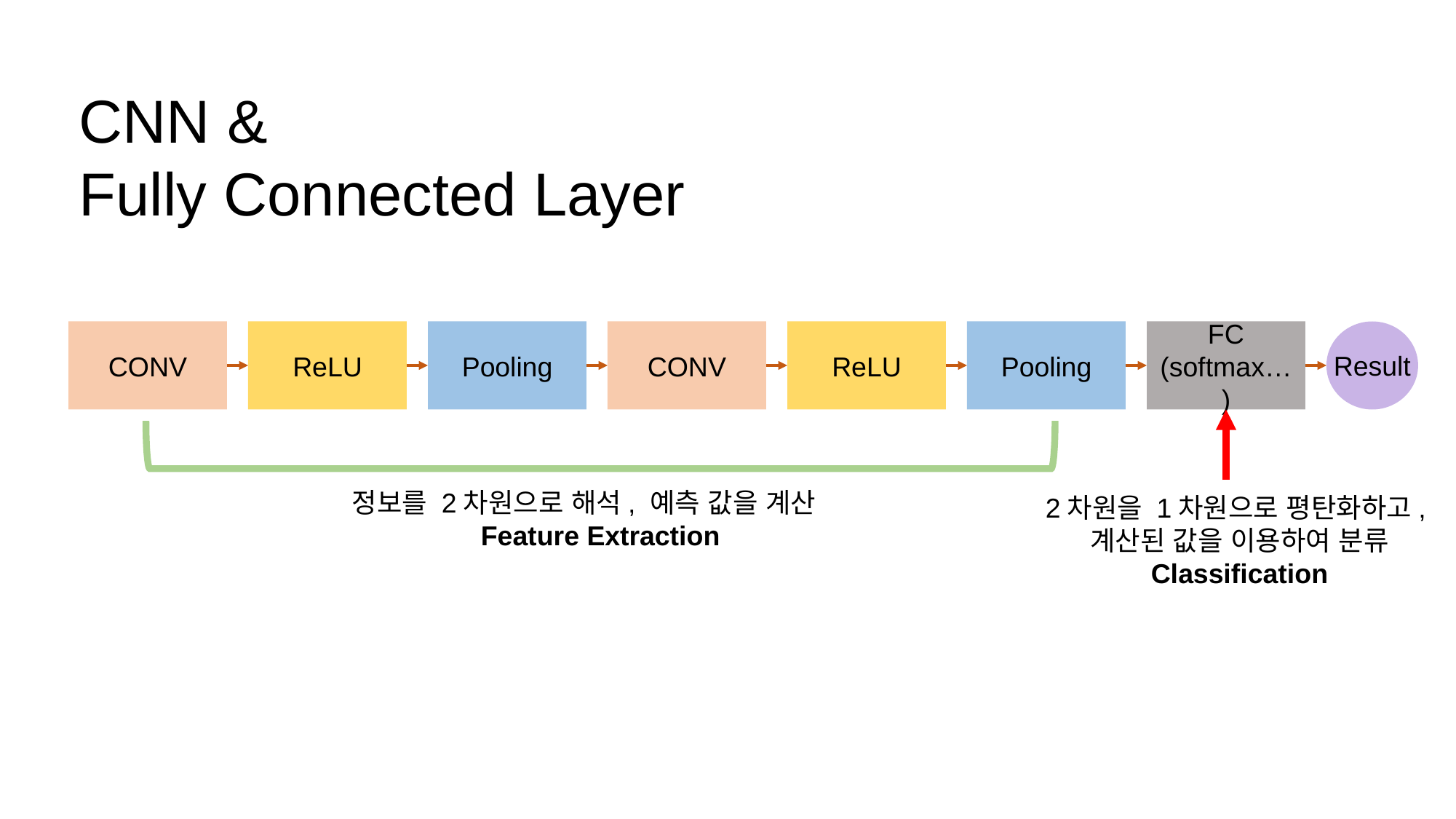

CNN &
Fully Connected Layer
CONV
ReLU
Pooling
CONV
ReLU
Pooling
FC
(softmax…)

Result
정보를 2차원으로 해석, 예측 값을 계산
Feature Extraction
2차원을 1차원으로 평탄화하고,
계산된 값을 이용하여 분류
Classification